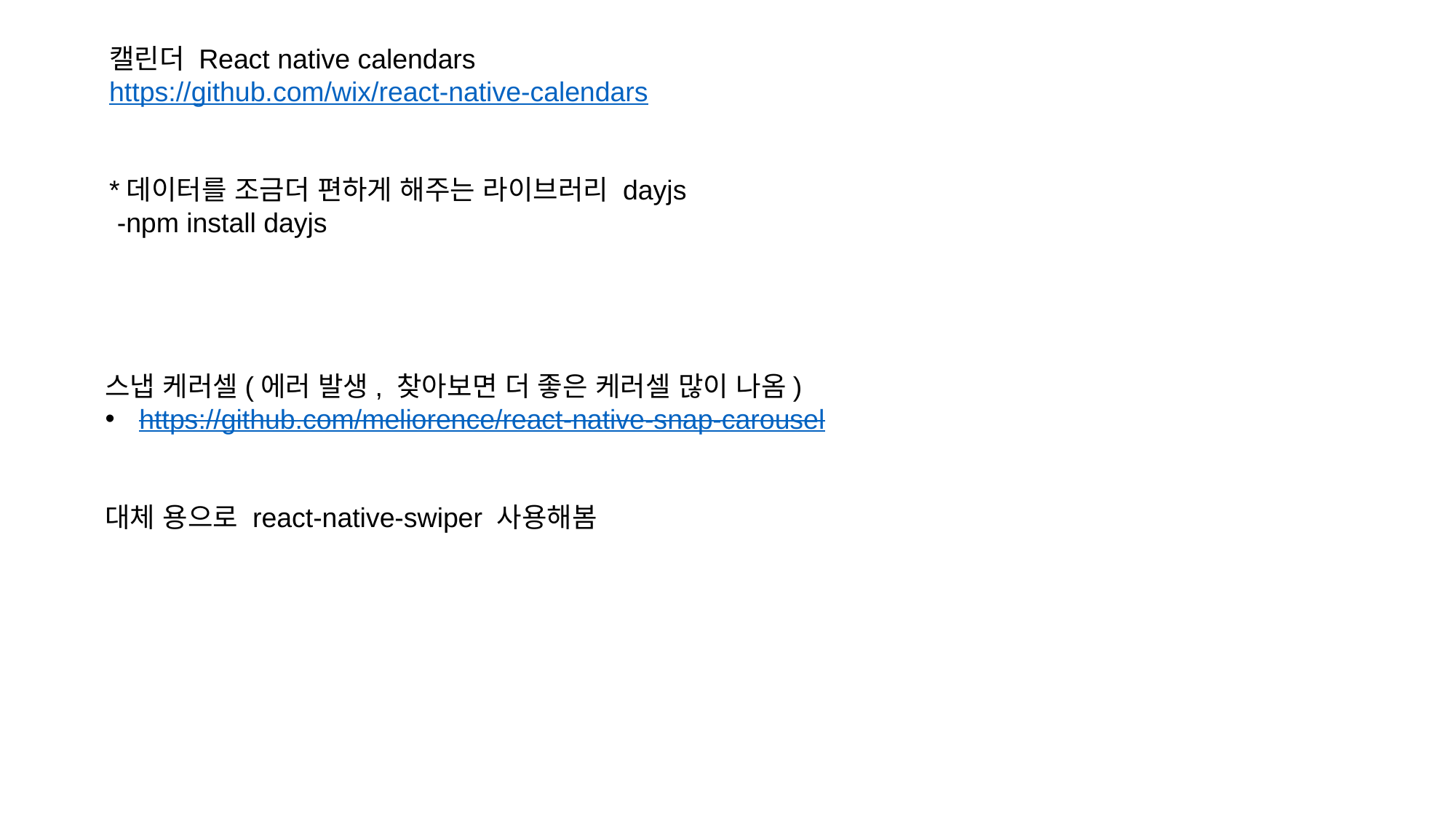

캘린더 React native calendars
https://github.com/wix/react-native-calendars

*데이터를 조금더 편하게 해주는 라이브러리 dayjs
 -npm install dayjs
스냅 케러셀(에러 발생, 찾아보면 더 좋은 케러셀 많이 나옴)
https://github.com/meliorence/react-native-snap-carousel

대체 용으로 react-native-swiper 사용해봄